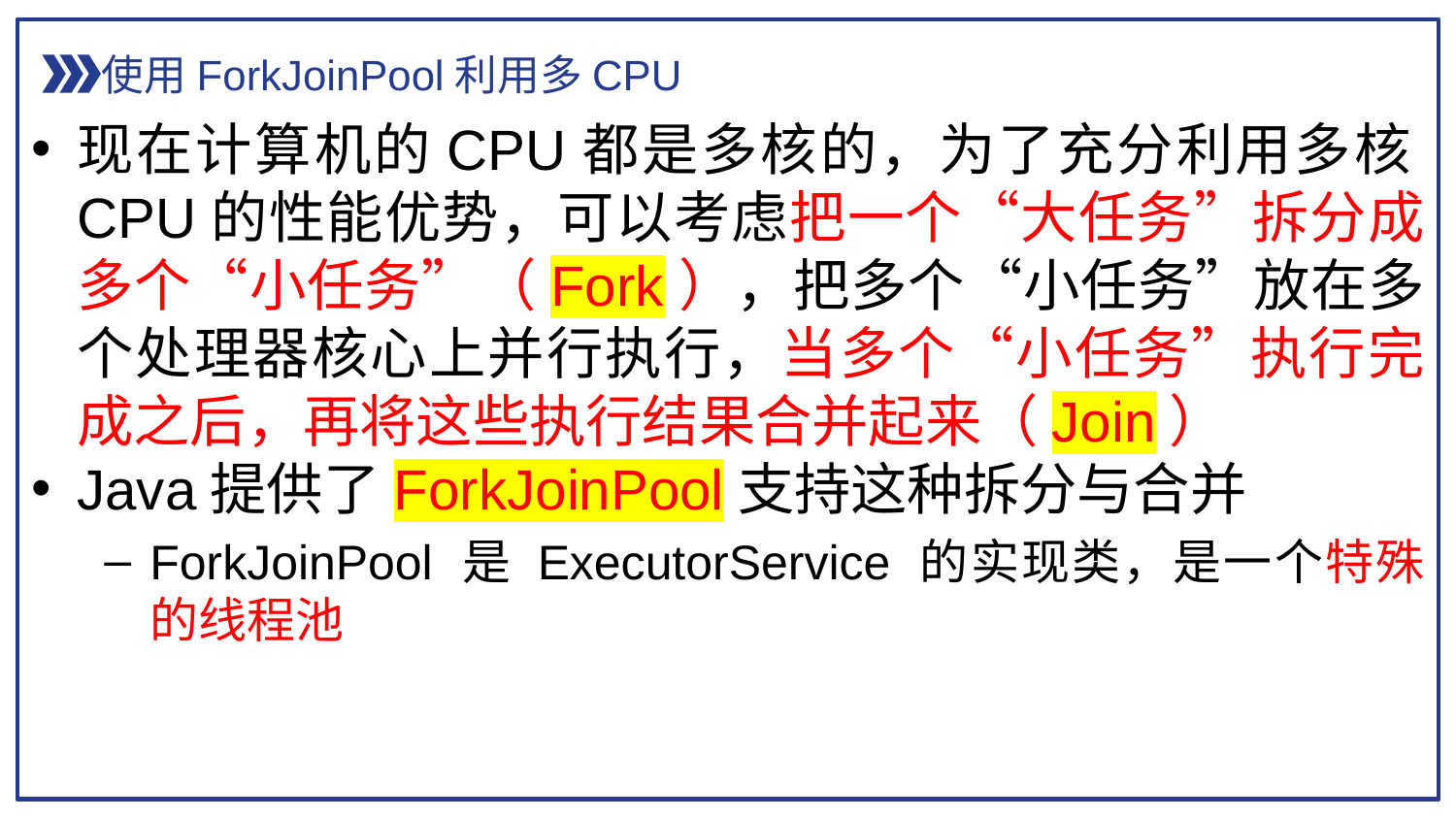

使用ForkJoinPool利用多CPU

现在计算机的CPU都是多核的，为了充分利用多核CPU的性能优势，可以考虑把一个“大任务”拆分成多个“小任务”（Fork），把多个“小任务”放在多个处理器核心上并行执行，当多个“小任务”执行完成之后，再将这些执行结果合并起来（Join）
Java提供了ForkJoinPool支持这种拆分与合并
ForkJoinPool 是 ExecutorService 的实现类，是一个特殊的线程池